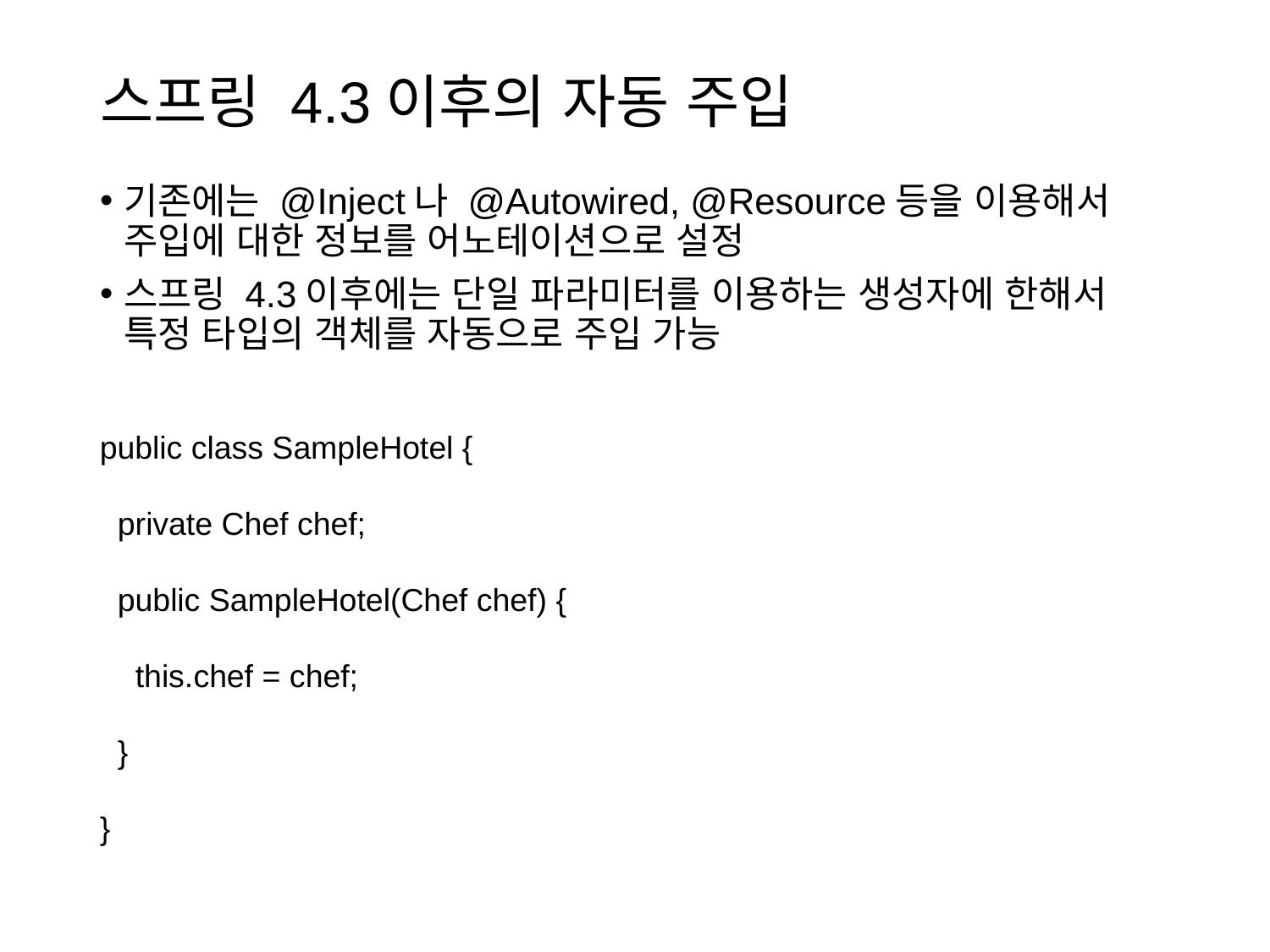

# 스프링 4.3이후의 자동 주입
기존에는 @Inject나 @Autowired, @Resource등을 이용해서 주입에 대한 정보를 어노테이션으로 설정
스프링 4.3이후에는 단일 파라미터를 이용하는 생성자에 한해서 특정 타입의 객체를 자동으로 주입 가능
public class SampleHotel {

  private Chef chef;

  public SampleHotel(Chef chef) {

    this.chef = chef;

  }

}